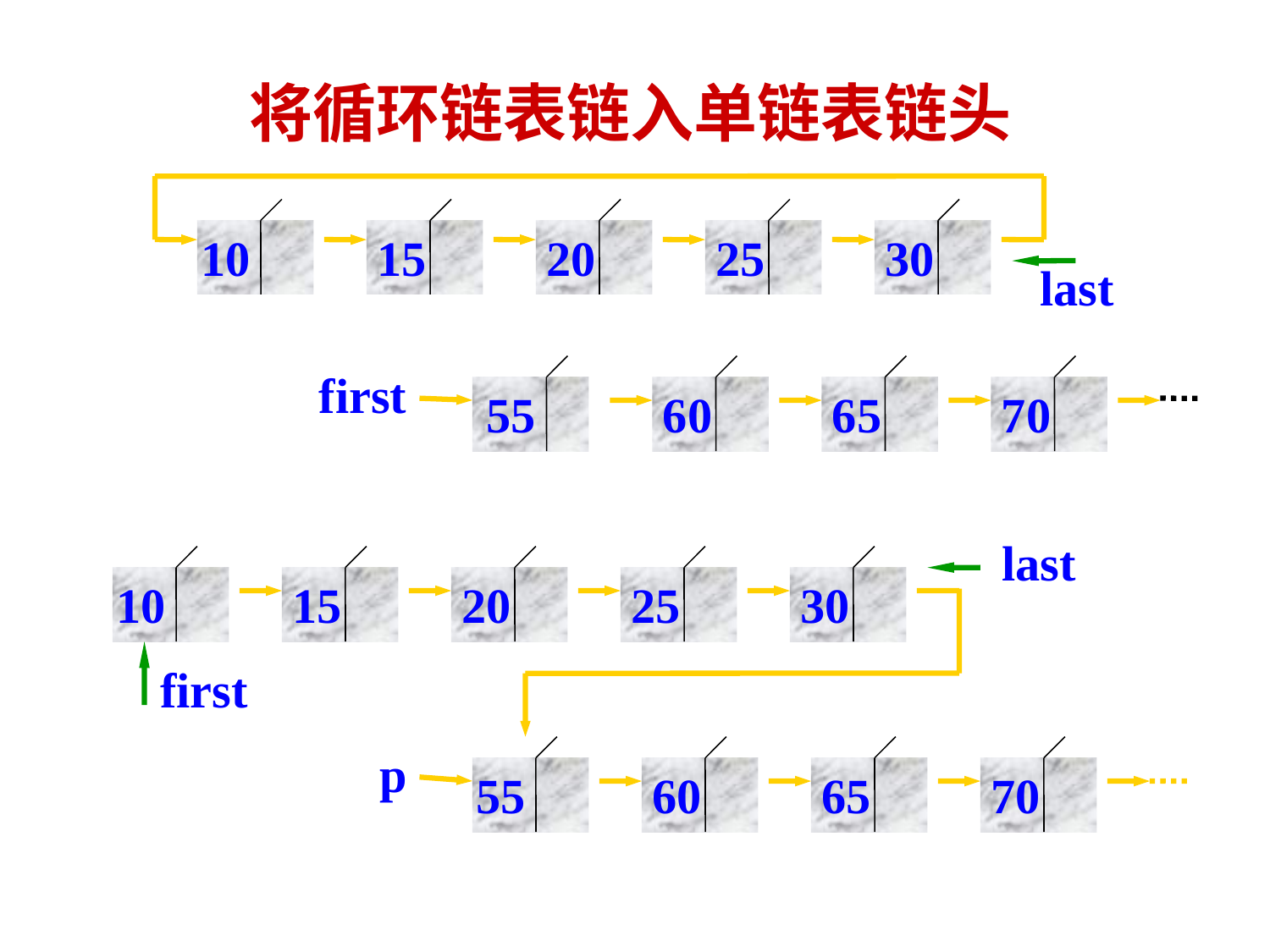

将循环链表链入单链表链头

10

15

20

25

30

last

first

55

60

65

70

last

10

15

20

25

30

first

p

55

60

65

70

145